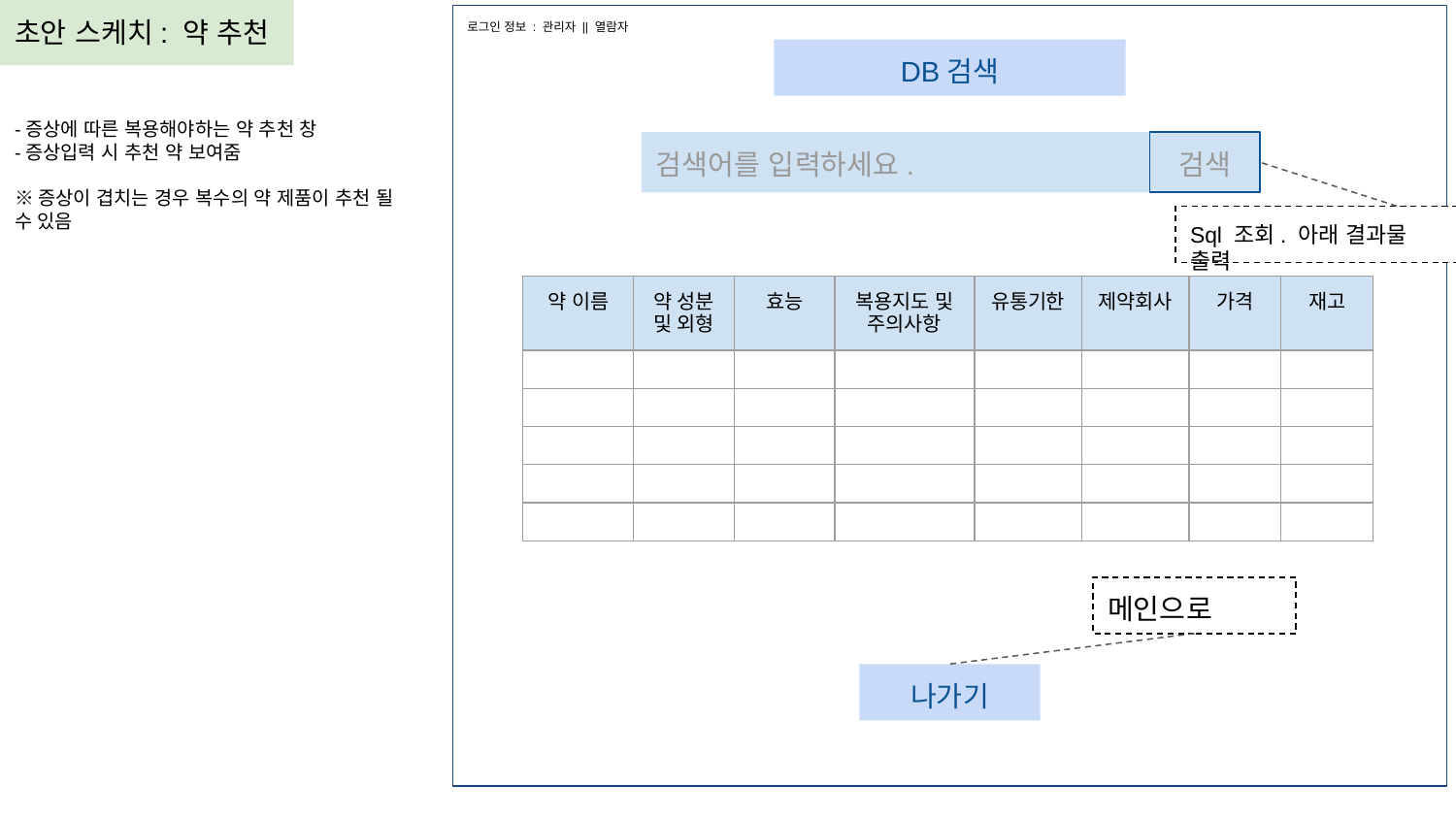

초안 스케치: 약 추천

로그인 정보 : 관리자 || 열람자
DB검색
-증상에 따른 복용해야하는 약 추천 창
-증상입력 시 추천 약 보여줌

※증상이 겹치는 경우 복수의 약 제품이 추천 될
수 있음
검색어를 입력하세요.
검색
Sql 조회. 아래 결과물 출력
| 약 이름 | 약 성분 및 외형 | 효능 | 복용지도 및 주의사항 | 유통기한 | 제약회사 | 가격 | 재고 |
| --- | --- | --- | --- | --- | --- | --- | --- |
|  |  |  |  |  |  |  |  |
|  |  |  |  |  |  |  |  |
|  |  |  |  |  |  |  |  |
|  |  |  |  |  |  |  |  |
|  |  |  |  |  |  |  |  |
메인으로
나가기